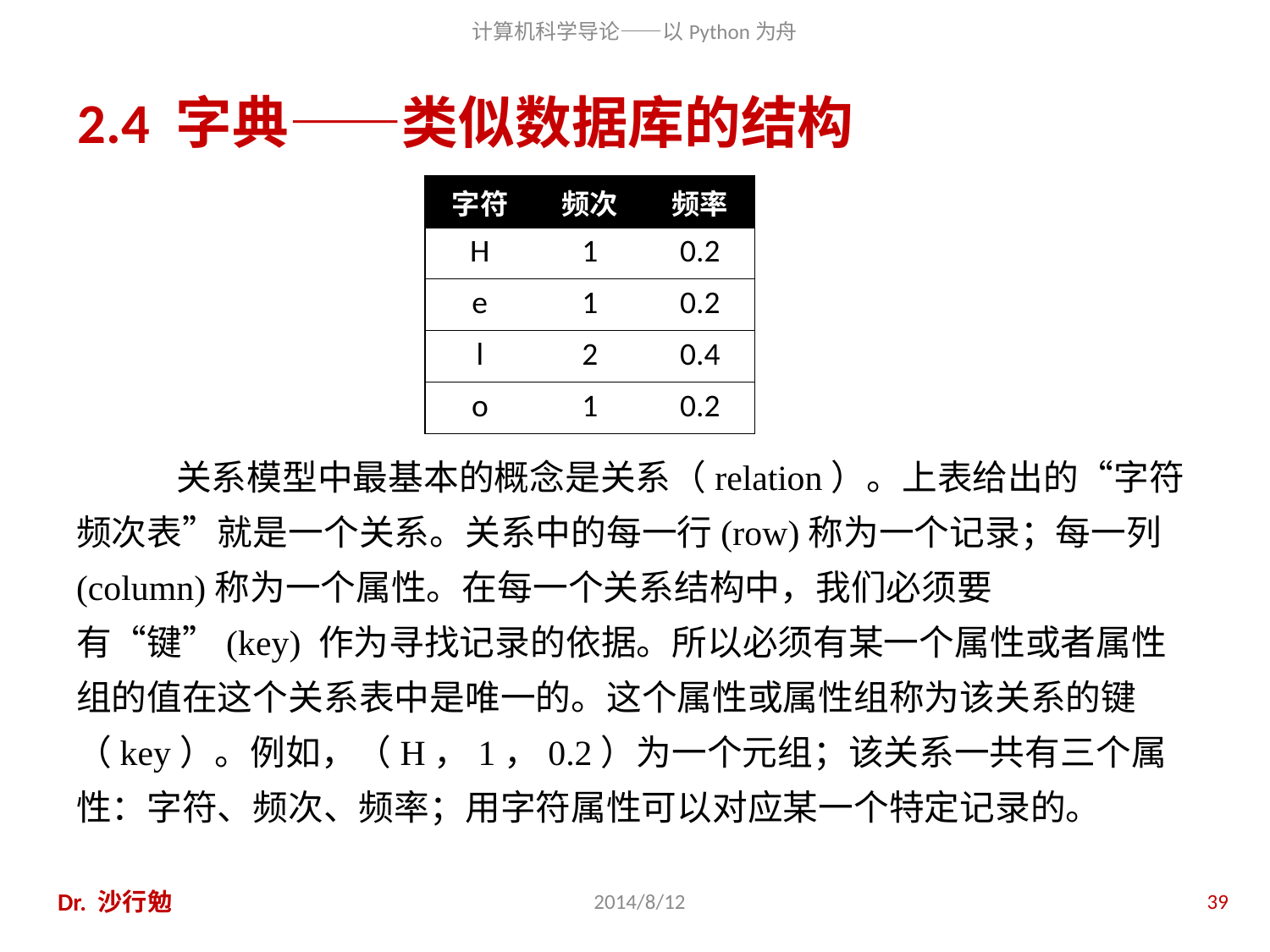

# 2.4 字典——类似数据库的结构
| 字符 | 频次 | 频率 |
| --- | --- | --- |
| H | 1 | 0.2 |
| e | 1 | 0.2 |
| l | 2 | 0.4 |
| o | 1 | 0.2 |
关系模型中最基本的概念是关系（relation）。上表给出的“字符频次表”就是一个关系。关系中的每一行(row)称为一个记录；每一列(column)称为一个属性。在每一个关系结构中，我们必须要有“键”(key) 作为寻找记录的依据。所以必须有某一个属性或者属性组的值在这个关系表中是唯一的。这个属性或属性组称为该关系的键（key）。例如，（H，1，0.2）为一个元组；该关系一共有三个属性：字符、频次、频率；用字符属性可以对应某一个特定记录的。

Dr. 沙行勉
2014/8/12
39